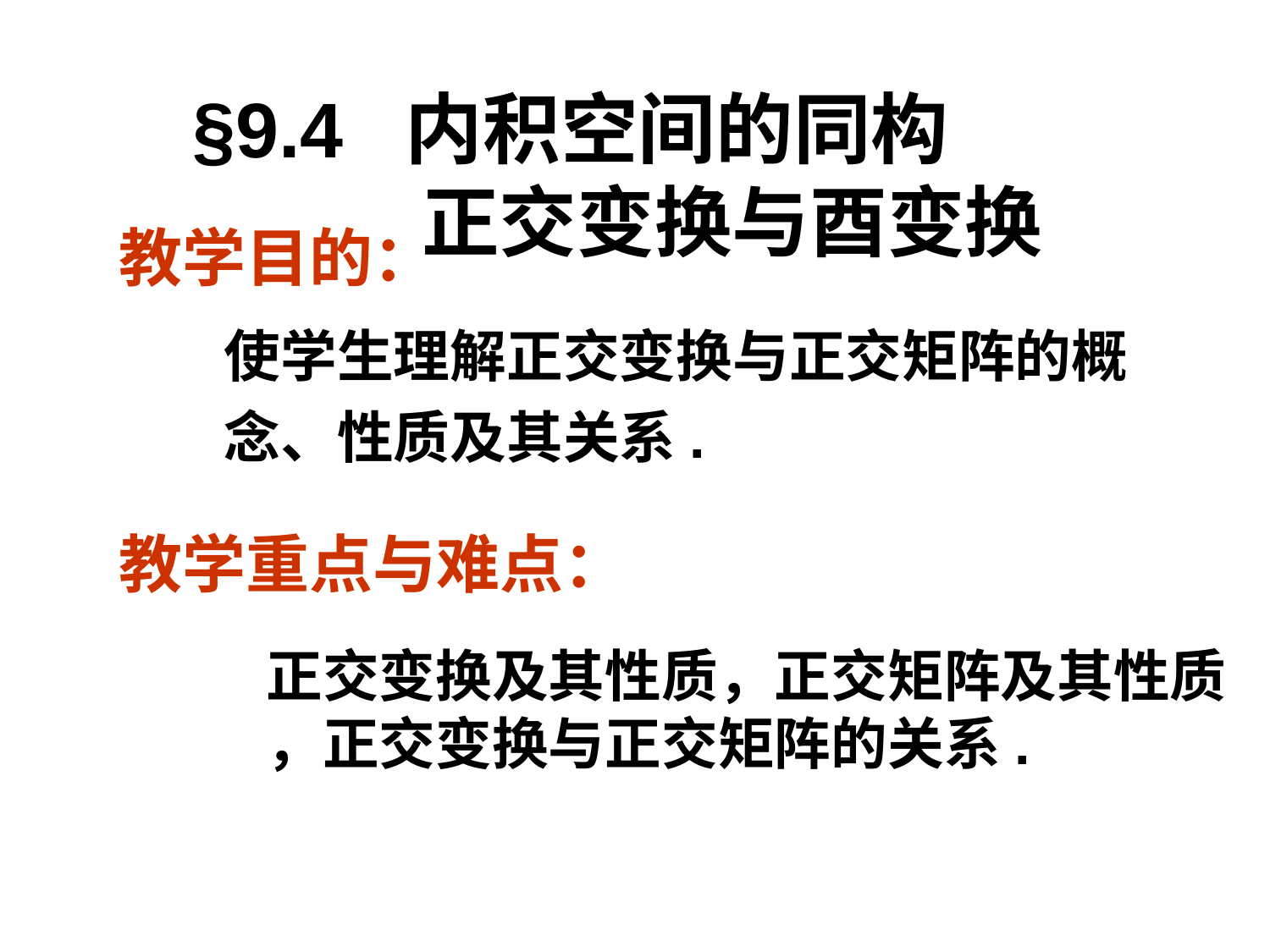

§9.4  内积空间的同构
            正交变换与酉变换
教学目的：
使学生理解正交变换与正交矩阵的概念、性质及其关系.
教学重点与难点：
正交变换及其性质，正交矩阵及其性质
，正交变换与正交矩阵的关系.